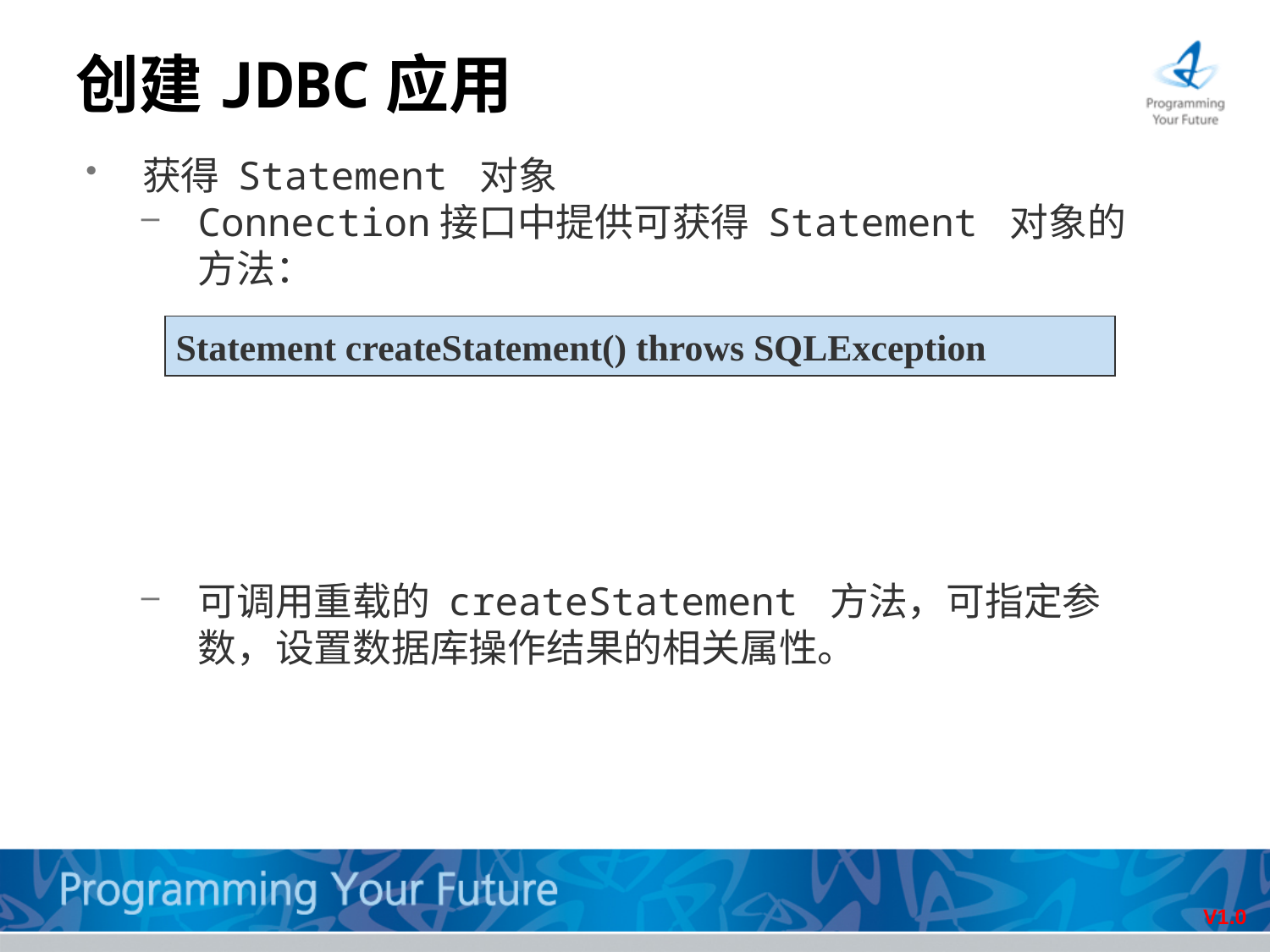

# 创建JDBC应用
获得 Statement 对象
Connection接口中提供可获得 Statement 对象的方法：

可调用重载的 createStatement 方法，可指定参数，设置数据库操作结果的相关属性。
Statement createStatement() throws SQLException